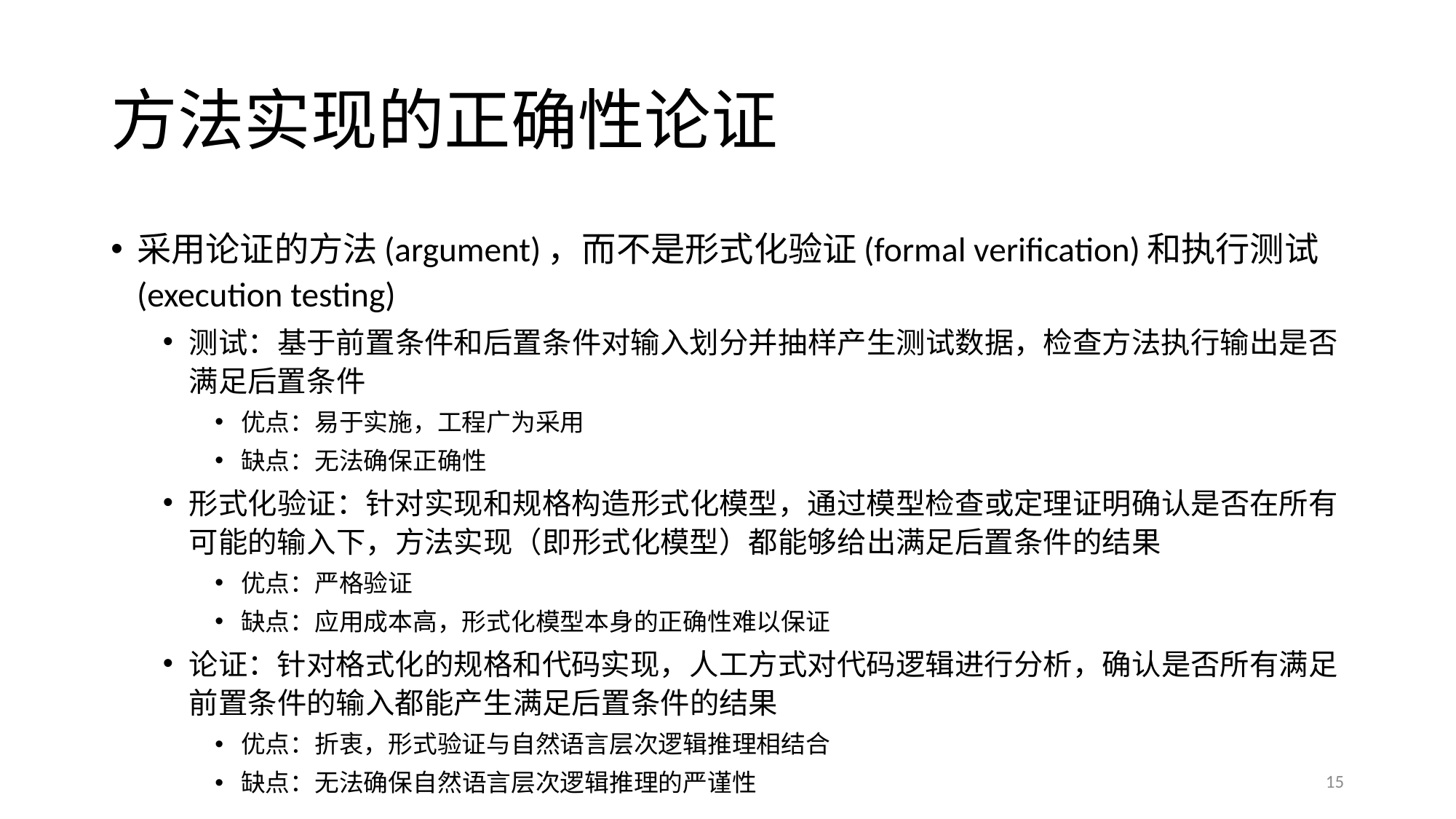

# 方法实现的正确性论证
采用论证的方法(argument)，而不是形式化验证(formal verification)和执行测试(execution testing)
测试：基于前置条件和后置条件对输入划分并抽样产生测试数据，检查方法执行输出是否满足后置条件
优点：易于实施，工程广为采用
缺点：无法确保正确性
形式化验证：针对实现和规格构造形式化模型，通过模型检查或定理证明确认是否在所有可能的输入下，方法实现（即形式化模型）都能够给出满足后置条件的结果
优点：严格验证
缺点：应用成本高，形式化模型本身的正确性难以保证
论证：针对格式化的规格和代码实现，人工方式对代码逻辑进行分析，确认是否所有满足前置条件的输入都能产生满足后置条件的结果
优点：折衷，形式验证与自然语言层次逻辑推理相结合
缺点：无法确保自然语言层次逻辑推理的严谨性
15